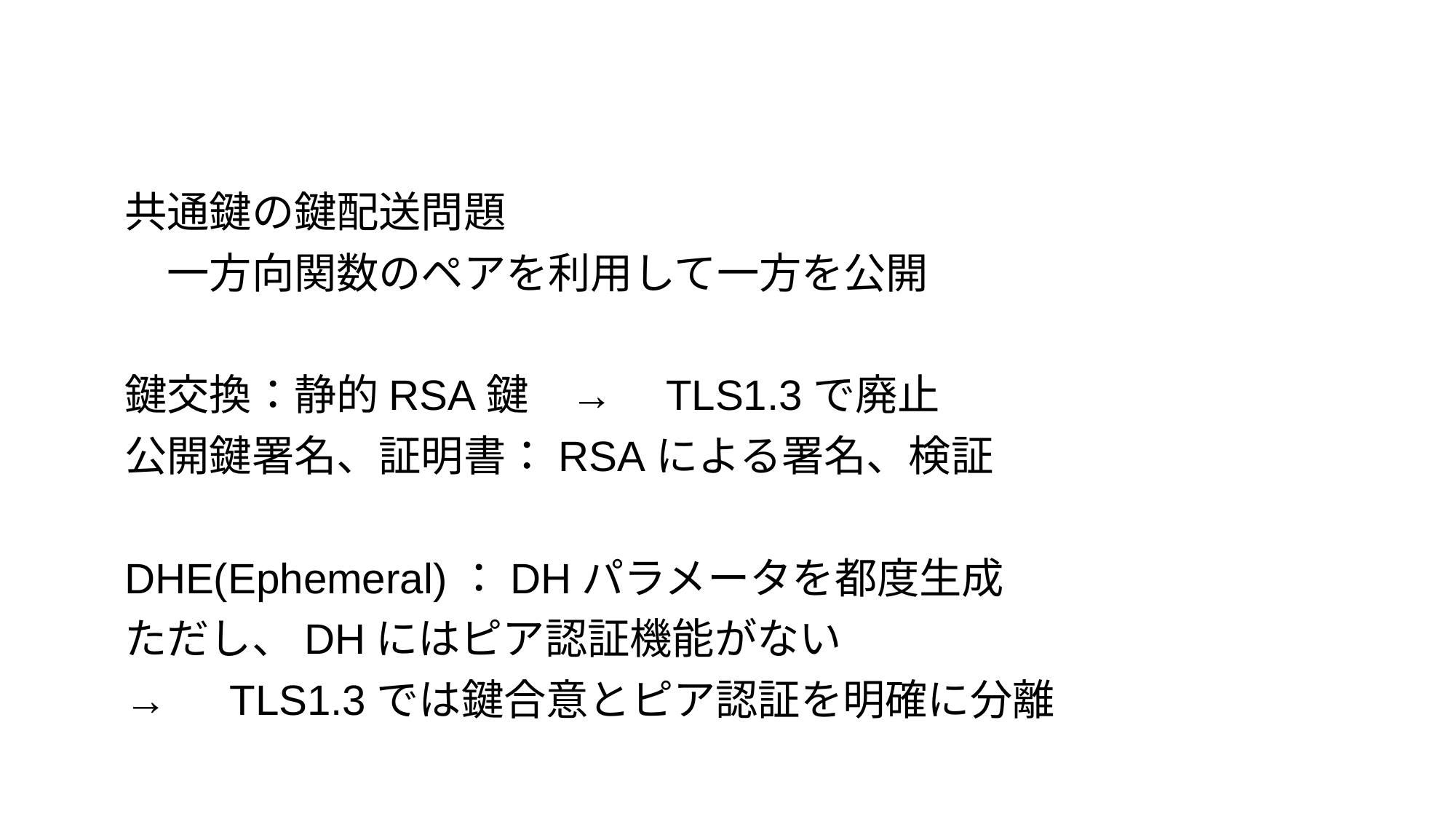

#
共通鍵の鍵配送問題
　一方向関数のペアを利用して一方を公開

鍵交換：静的RSA鍵　→　TLS1.3で廃止
公開鍵署名、証明書：RSAによる署名、検証

DHE(Ephemeral)：DHパラメータを都度生成
ただし、DHにはピア認証機能がない
→　TLS1.3では鍵合意とピア認証を明確に分離